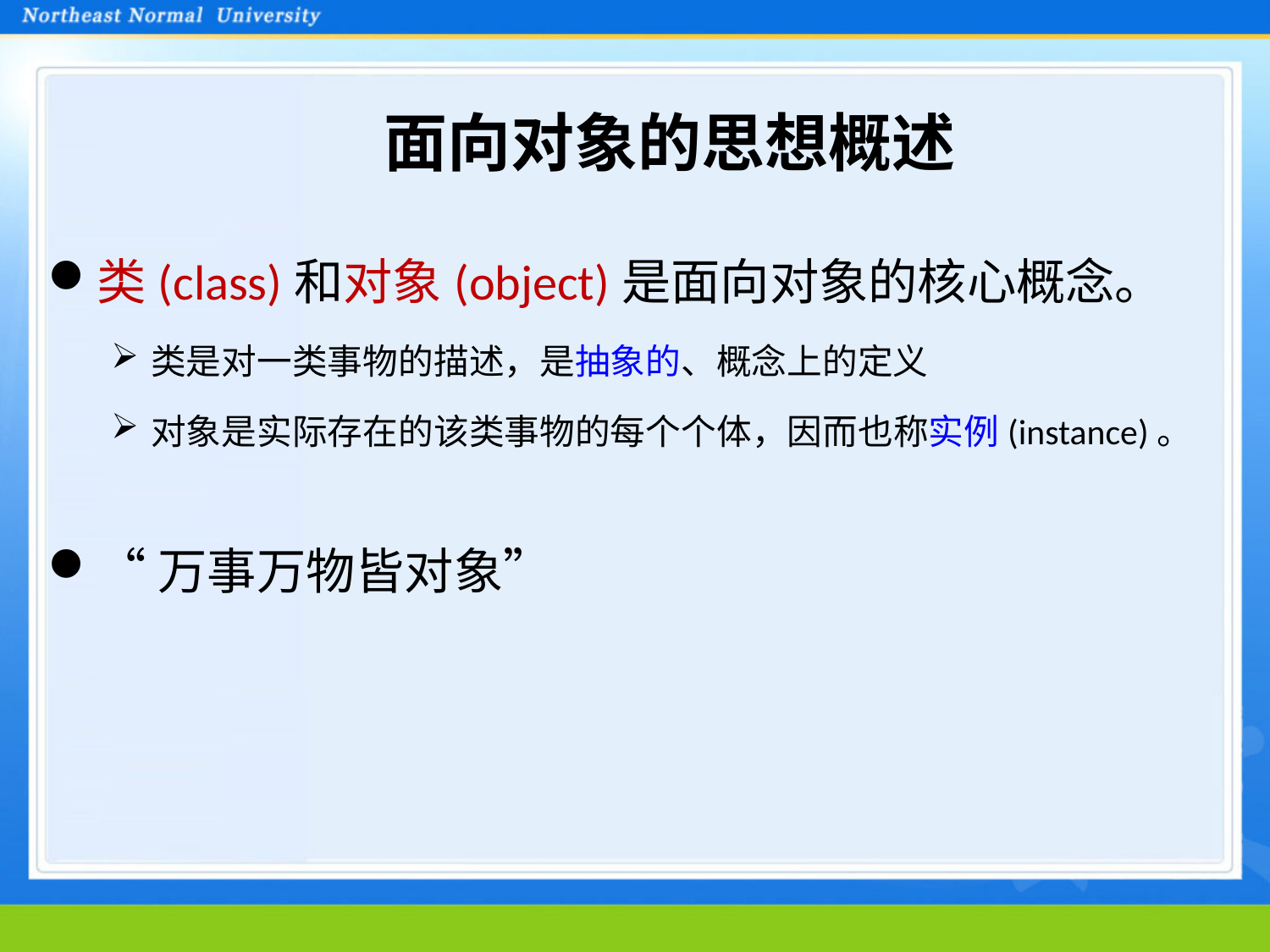

# 面向对象的思想概述

类(class)和对象(object)是面向对象的核心概念。
类是对一类事物的描述，是抽象的、概念上的定义
对象是实际存在的该类事物的每个个体，因而也称实例(instance)。

“万事万物皆对象”